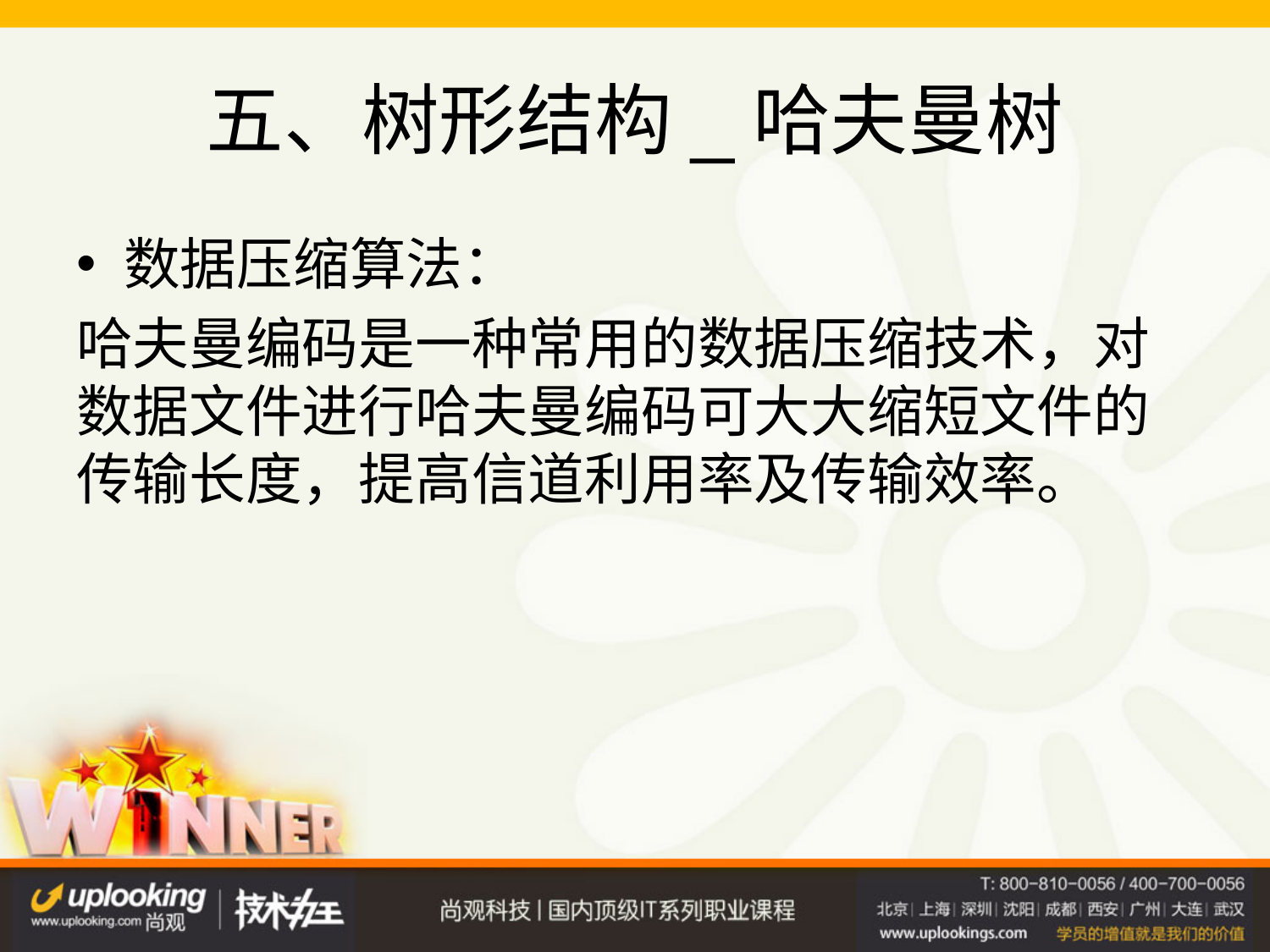

# 五、树形结构_哈夫曼树
数据压缩算法：
哈夫曼编码是一种常用的数据压缩技术，对数据文件进行哈夫曼编码可大大缩短文件的传输长度，提高信道利用率及传输效率。